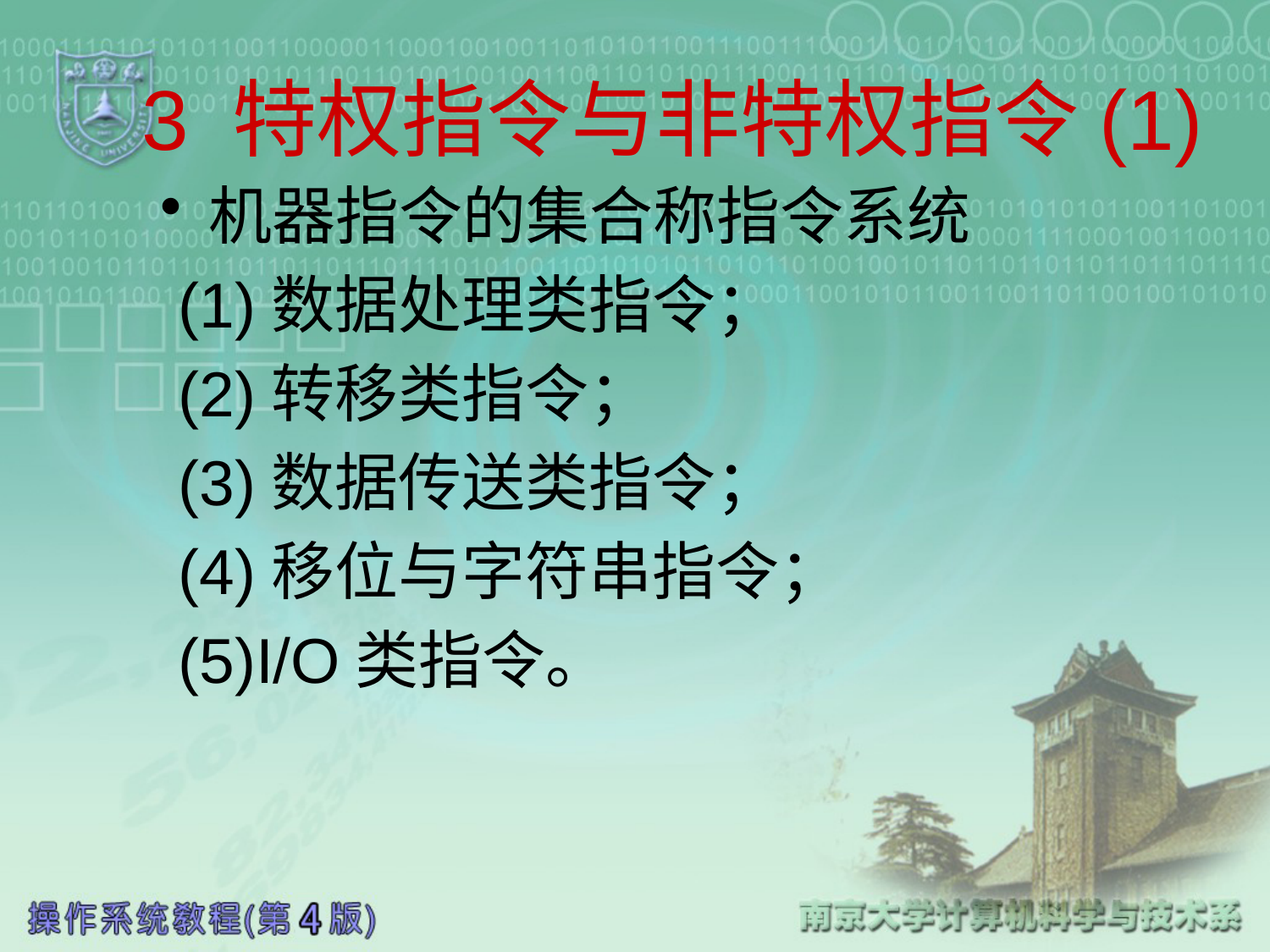

3 特权指令与非特权指令(1)
机器指令的集合称指令系统
 (1)数据处理类指令；
 (2)转移类指令；
 (3)数据传送类指令；
 (4)移位与字符串指令；
 (5)I/O类指令。